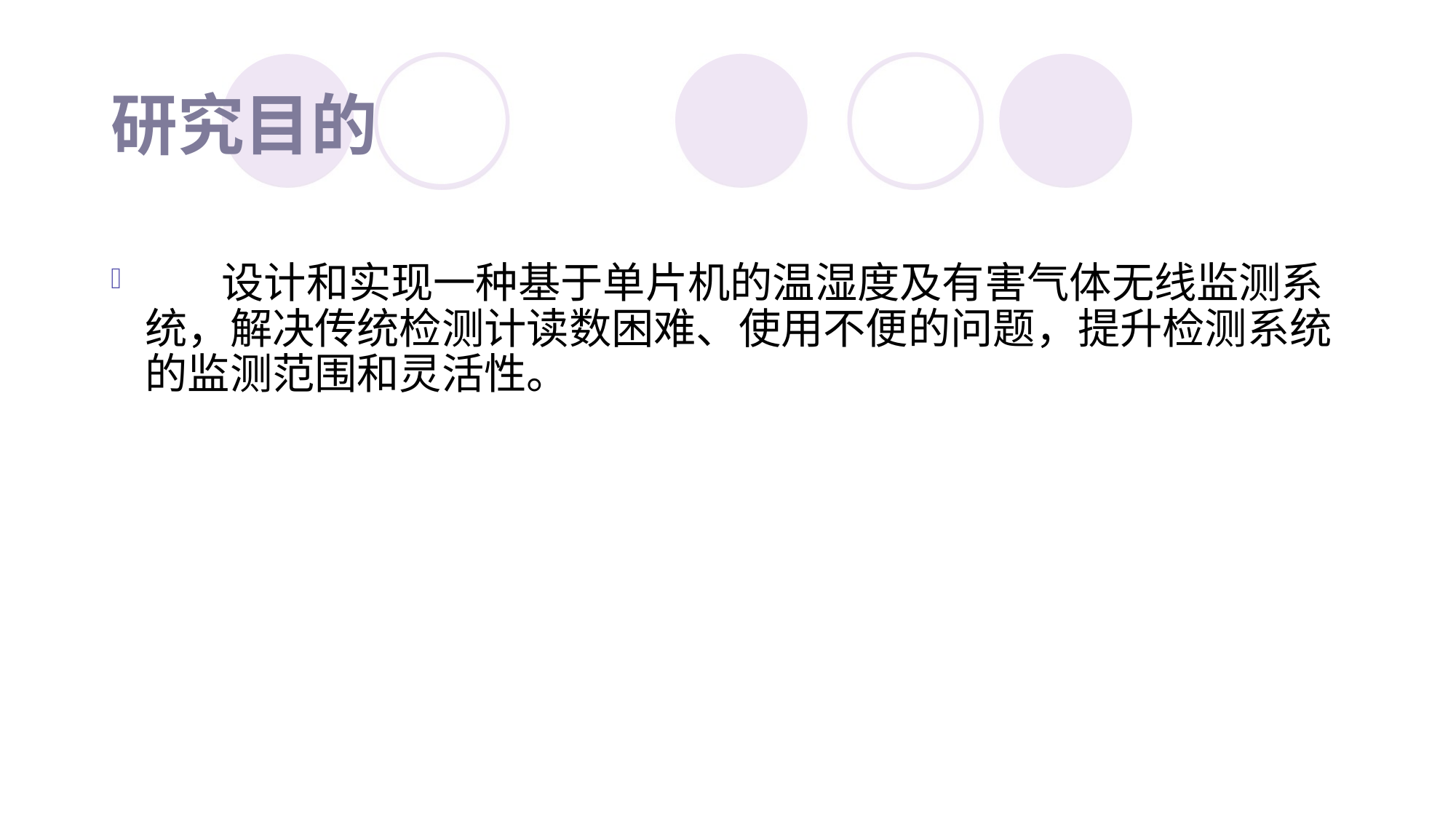

# 研究目的
       设计和实现一种基于单片机的温湿度及有害气体无线监测系统，解决传统检测计读数困难、使用不便的问题，提升检测系统的监测范围和灵活性。